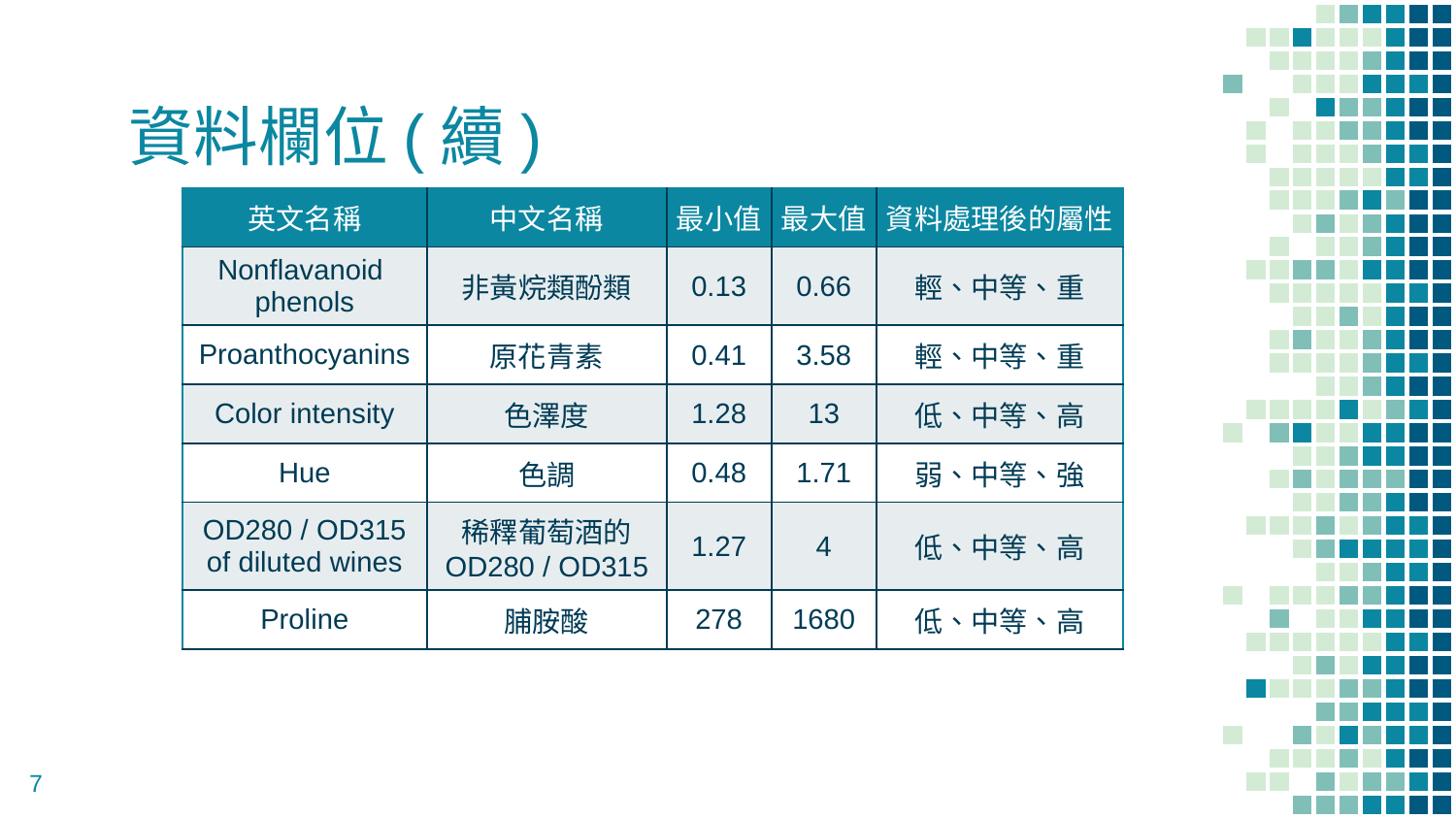

# 資料欄位(續)
| 英文名稱 | 中文名稱 | 最小值 | 最大值 | 資料處理後的屬性 |
| --- | --- | --- | --- | --- |
| Nonflavanoid phenols | 非黃烷類酚類 | 0.13 | 0.66 | 輕、中等、重 |
| Proanthocyanins | 原花青素 | 0.41 | 3.58 | 輕、中等、重 |
| Color intensity | 色澤度 | 1.28 | 13 | 低、中等、高 |
| Hue | 色調 | 0.48 | 1.71 | 弱、中等、強 |
| OD280 / OD315 of diluted wines | 稀釋葡萄酒的 OD280 / OD315 | 1.27 | 4 | 低、中等、高 |
| Proline | 脯胺酸 | 278 | 1680 | 低、中等、高 |
7